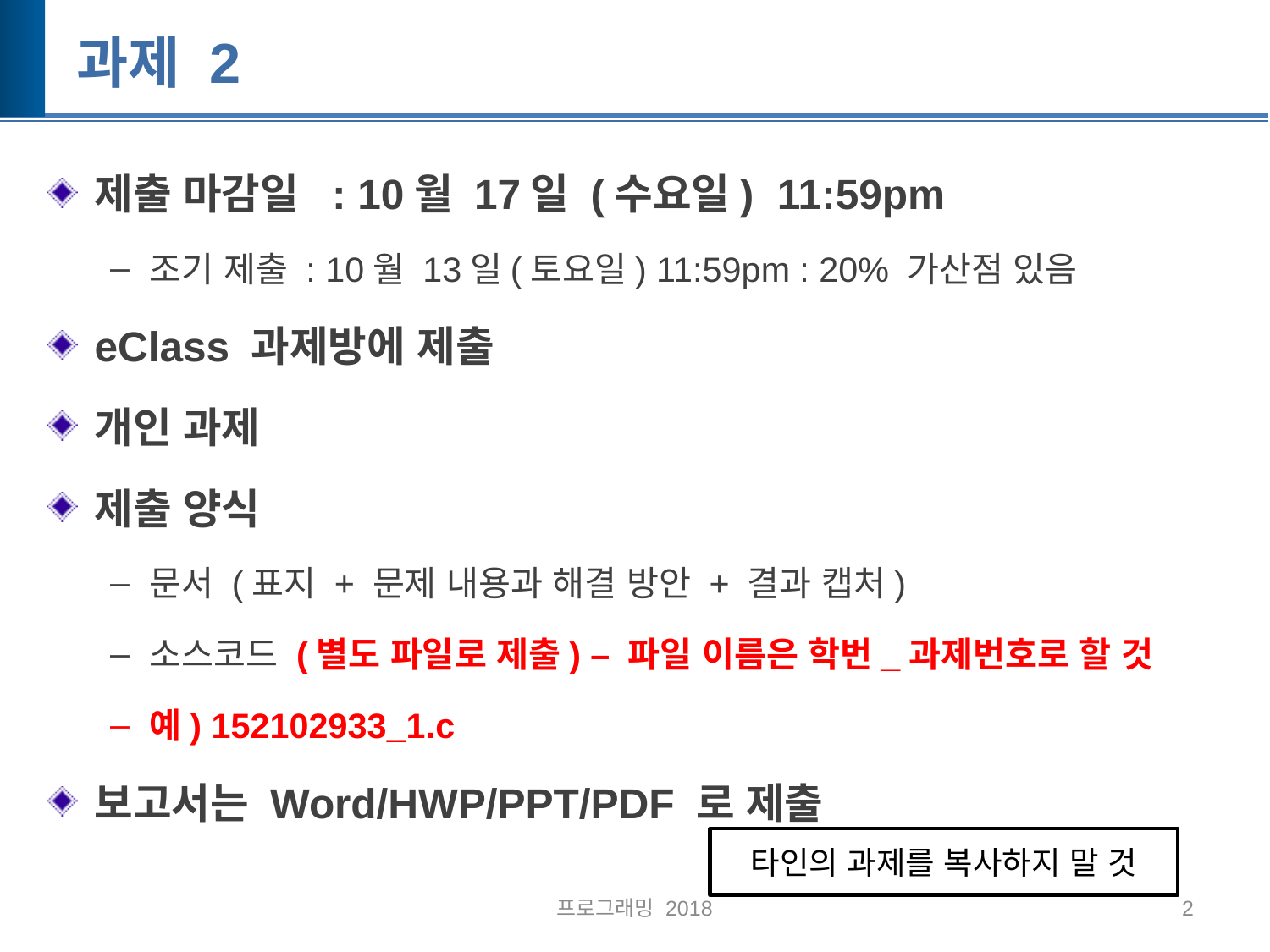

# 과제 2
제출 마감일  : 10월 17일 (수요일)  11:59pm
조기 제출 : 10월 13일(토요일) 11:59pm : 20% 가산점 있음
eClass 과제방에 제출
개인 과제
제출 양식
문서 (표지 + 문제 내용과 해결 방안 + 결과 캡처)
소스코드 (별도 파일로 제출) – 파일 이름은 학번_과제번호로 할 것
예) 152102933_1.c
보고서는 Word/HWP/PPT/PDF 로 제출
타인의 과제를 복사하지 말 것
프로그래밍 2018
2